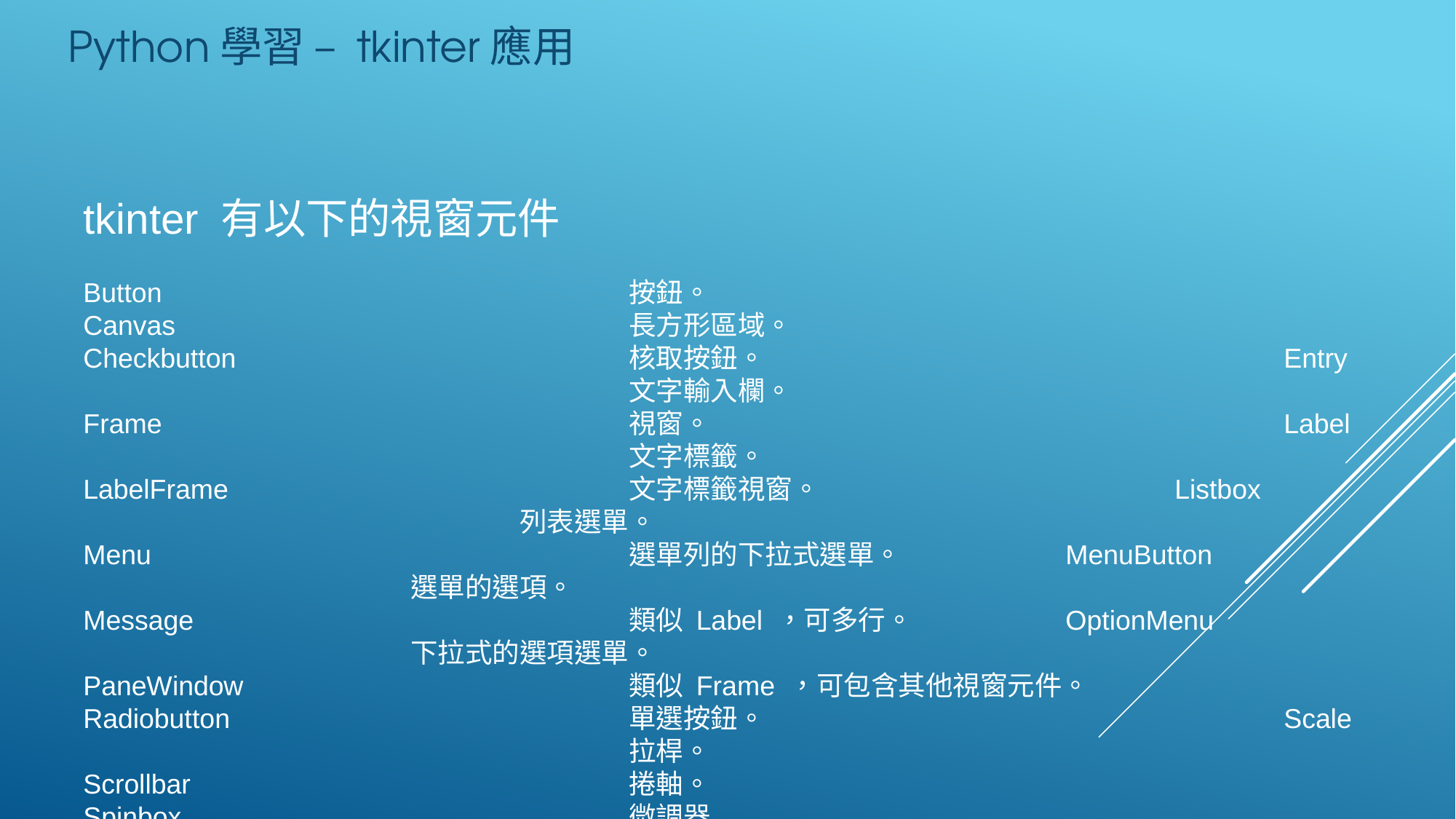

Python學習 – tkinter應用
tkinter 有以下的視窗元件

Button					按鈕。						Canvas					長方形區域。
Checkbutton				核取按鈕。					Entry					文字輸入欄。
Frame					視窗。						Label					文字標籤。
LabelFrame				文字標籤視窗。				Listbox					列表選單。
Menu					選單列的下拉式選單。		MenuButton				選單的選項。
Message				類似 Label ，可多行。		OptionMenu				下拉式的選項選單。
PaneWindow				類似 Frame ，可包含其他視窗元件。
Radiobutton				單選按鈕。					Scale					拉桿。
Scrollbar					捲軸。						Spinbox					微調器
Text						文字方塊。					Toplevel					新增視窗。